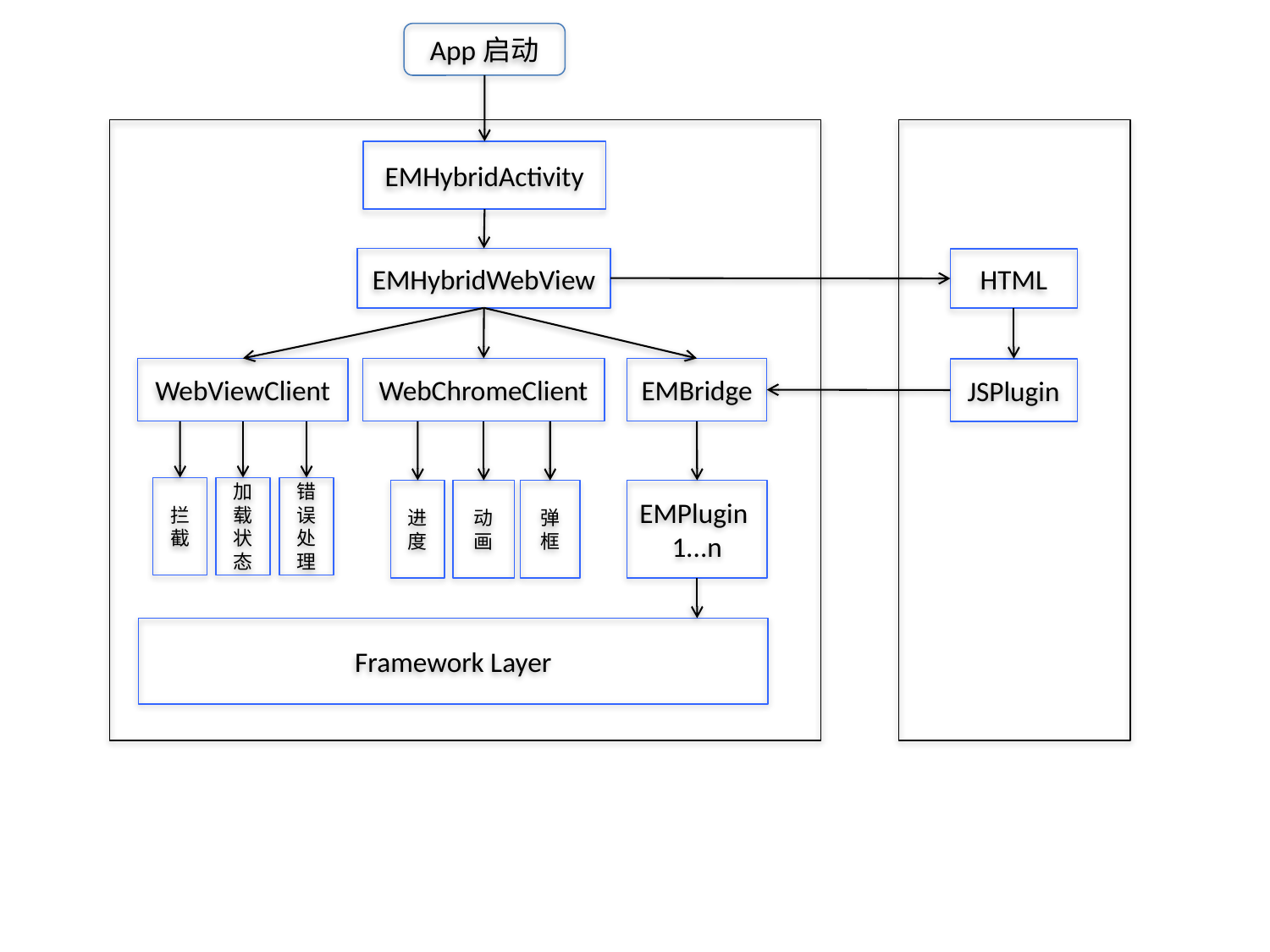

App启动

EMHybridActivity
EMHybridWebView
HTML
WebViewClient
WebChromeClient
EMBridge
JSPlugin
拦截
加载状态
错误处理
进
度
动
画
弹
框
EMPlugin
1...n
Framework Layer